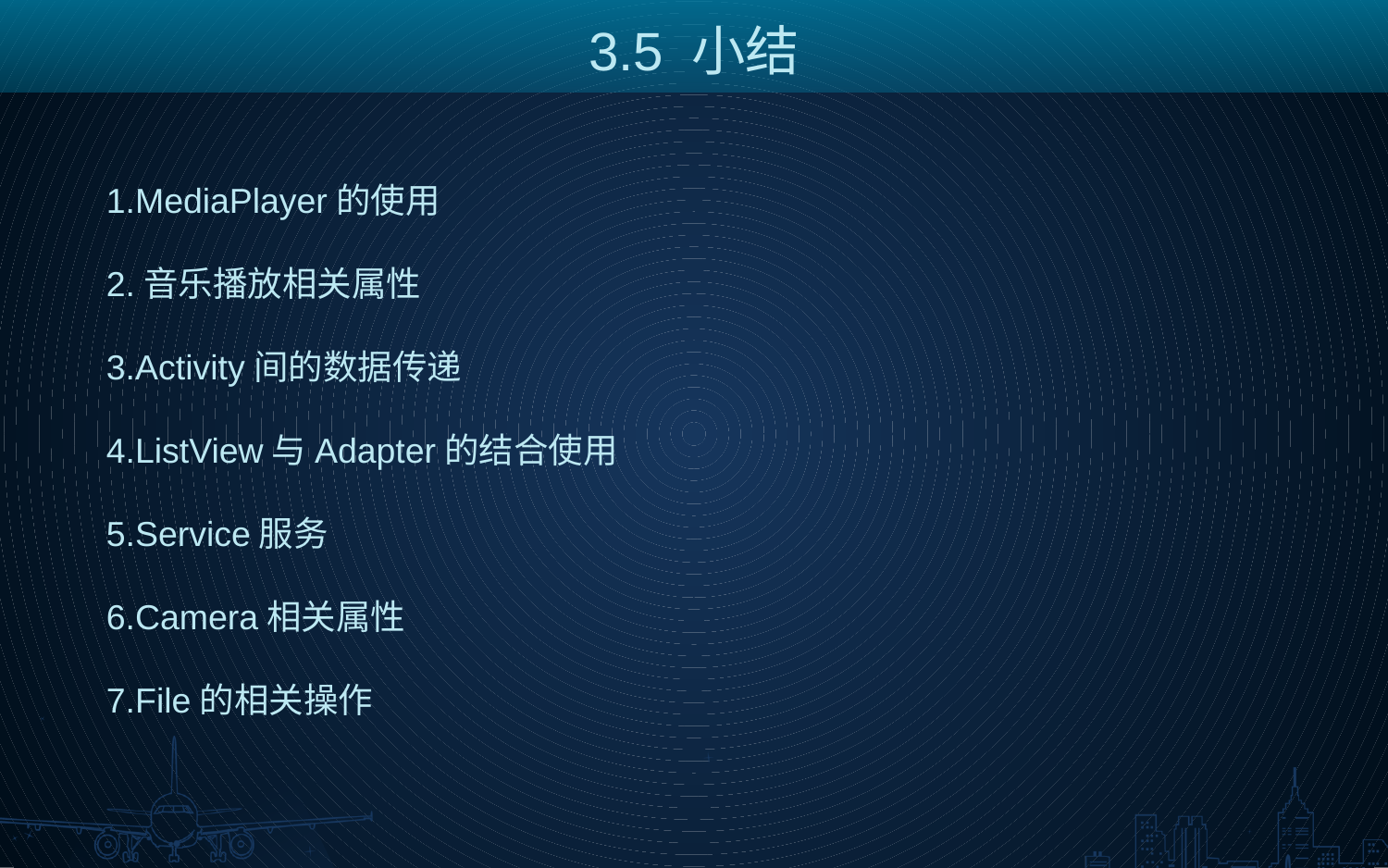

3.5 小结
1.MediaPlayer的使用

2.音乐播放相关属性

3.Activity间的数据传递

4.ListView与Adapter的结合使用

5.Service服务

6.Camera相关属性

7.File的相关操作